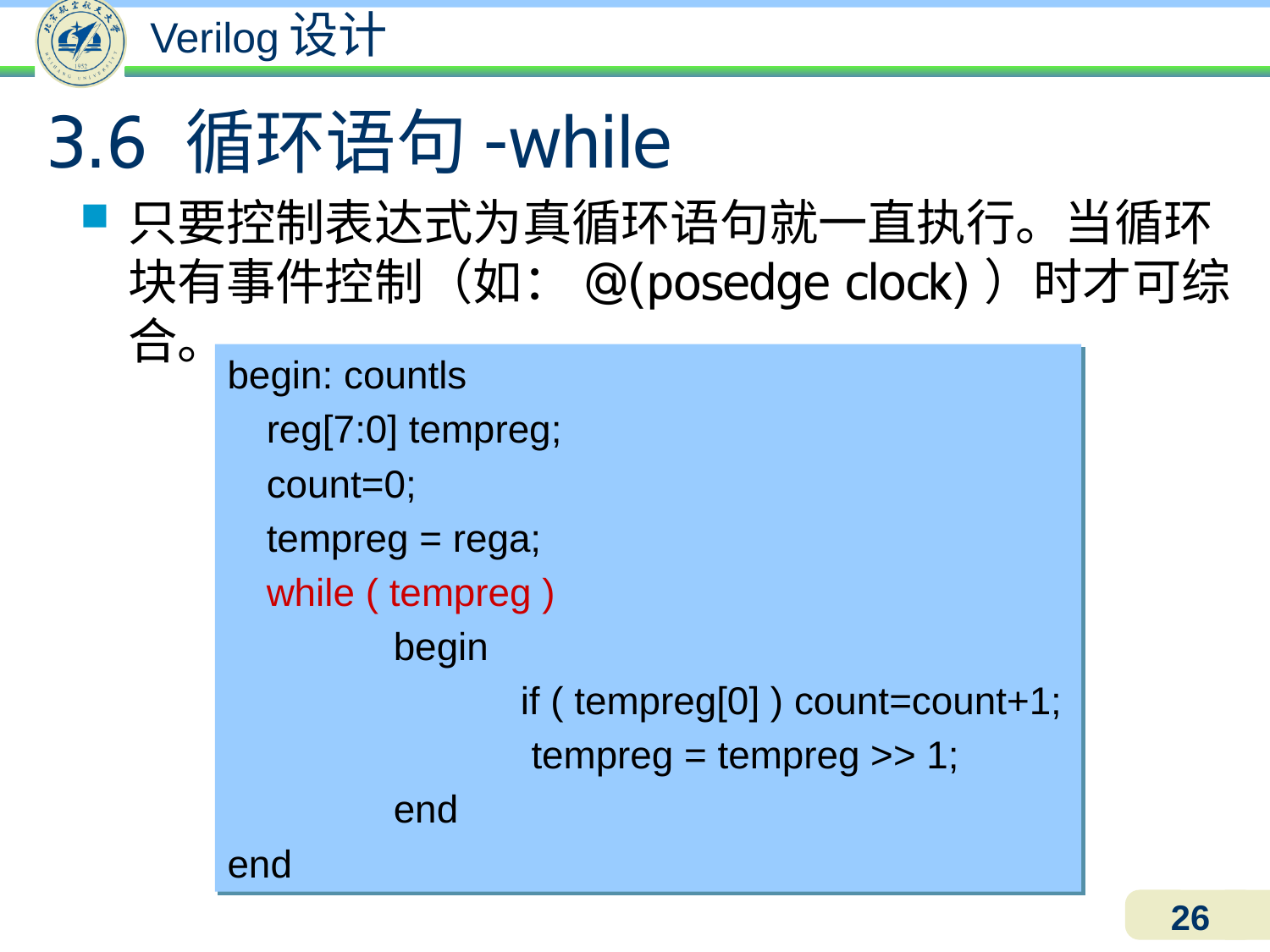

3.6 循环语句-while
只要控制表达式为真循环语句就一直执行。当循环块有事件控制（如：@(posedge clock)）时才可综合。
begin: countls
	reg[7:0] tempreg;
	count=0;
	tempreg = rega;
	while ( tempreg )
		begin
	   		if ( tempreg[0] ) count=count+1;
	  		 tempreg = tempreg >> 1;
		end
end
26